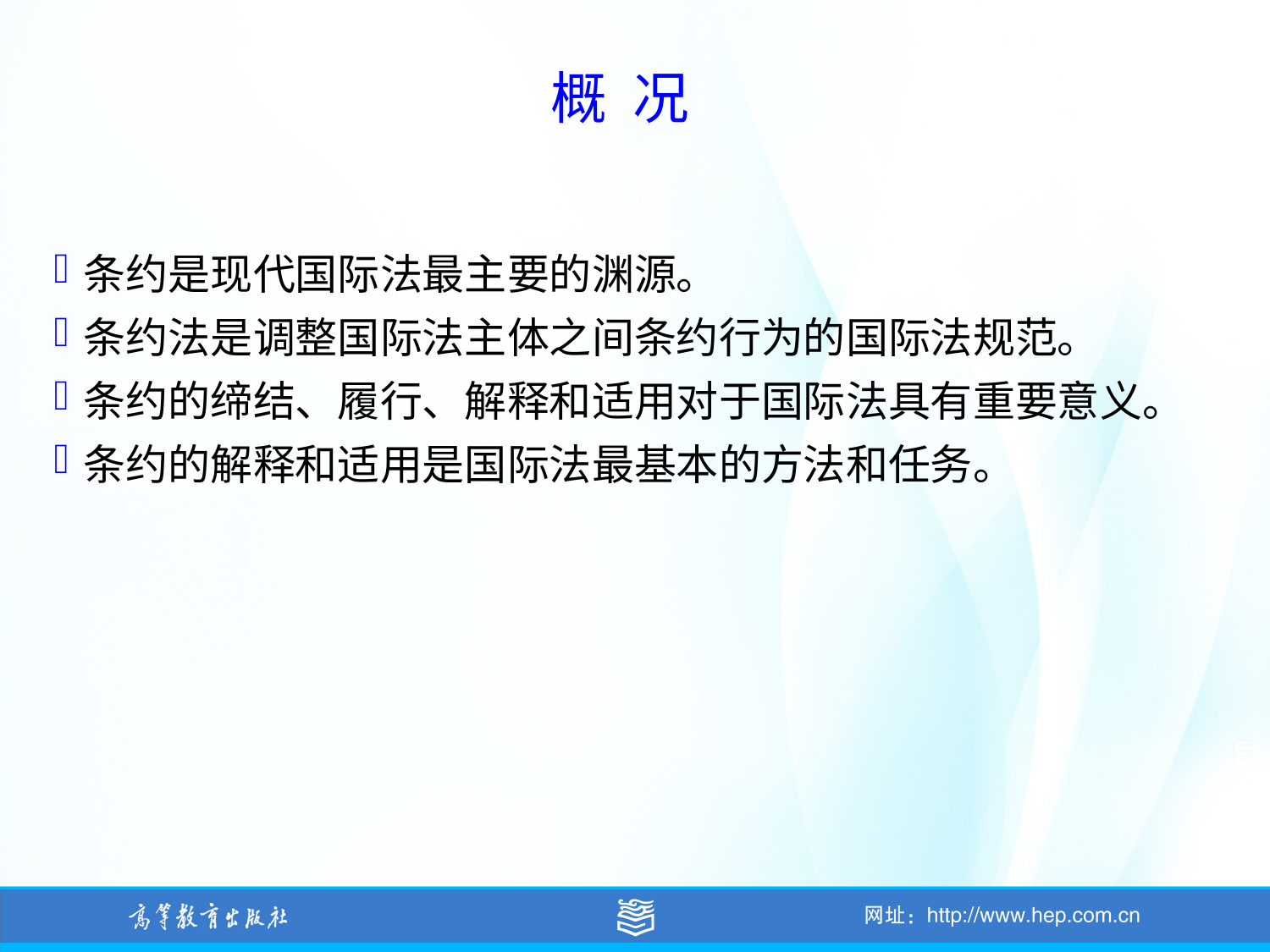

概  况

条约是现代国际法最主要的渊源。
条约法是调整国际法主体之间条约行为的国际法规范。
条约的缔结、履行、解释和适用对于国际法具有重要意义。
条约的解释和适用是国际法最基本的方法和任务。